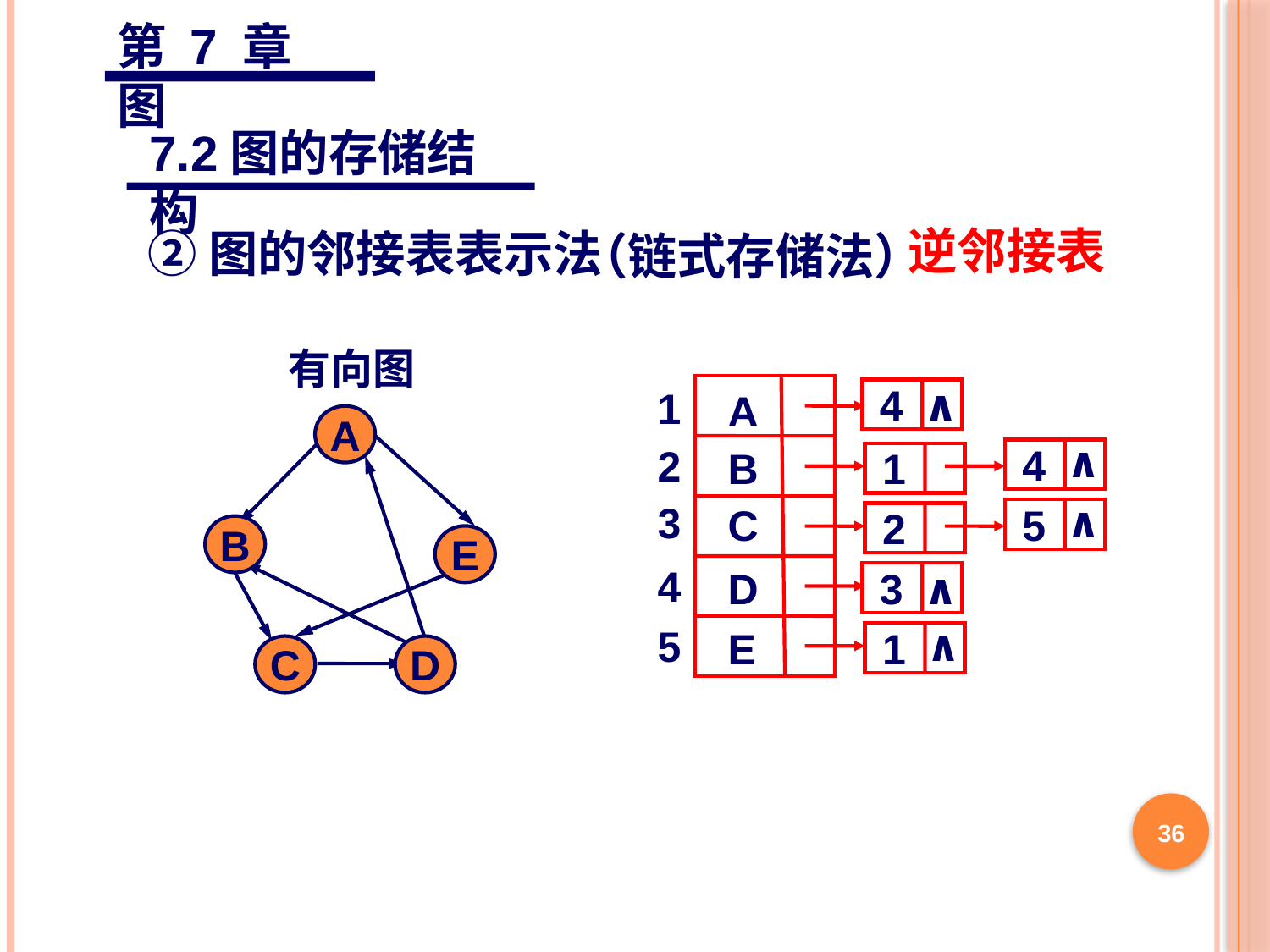

第 7 章  图

7.2图的存储结构

逆邻接表
②图的邻接表表示法
（链式存储法）
有向图
A

B
E

C
D

4

∧
1
2
3
4
5

A

B
C

D

E

∧
4

1

∧
5

2

3

∧

∧
1

36